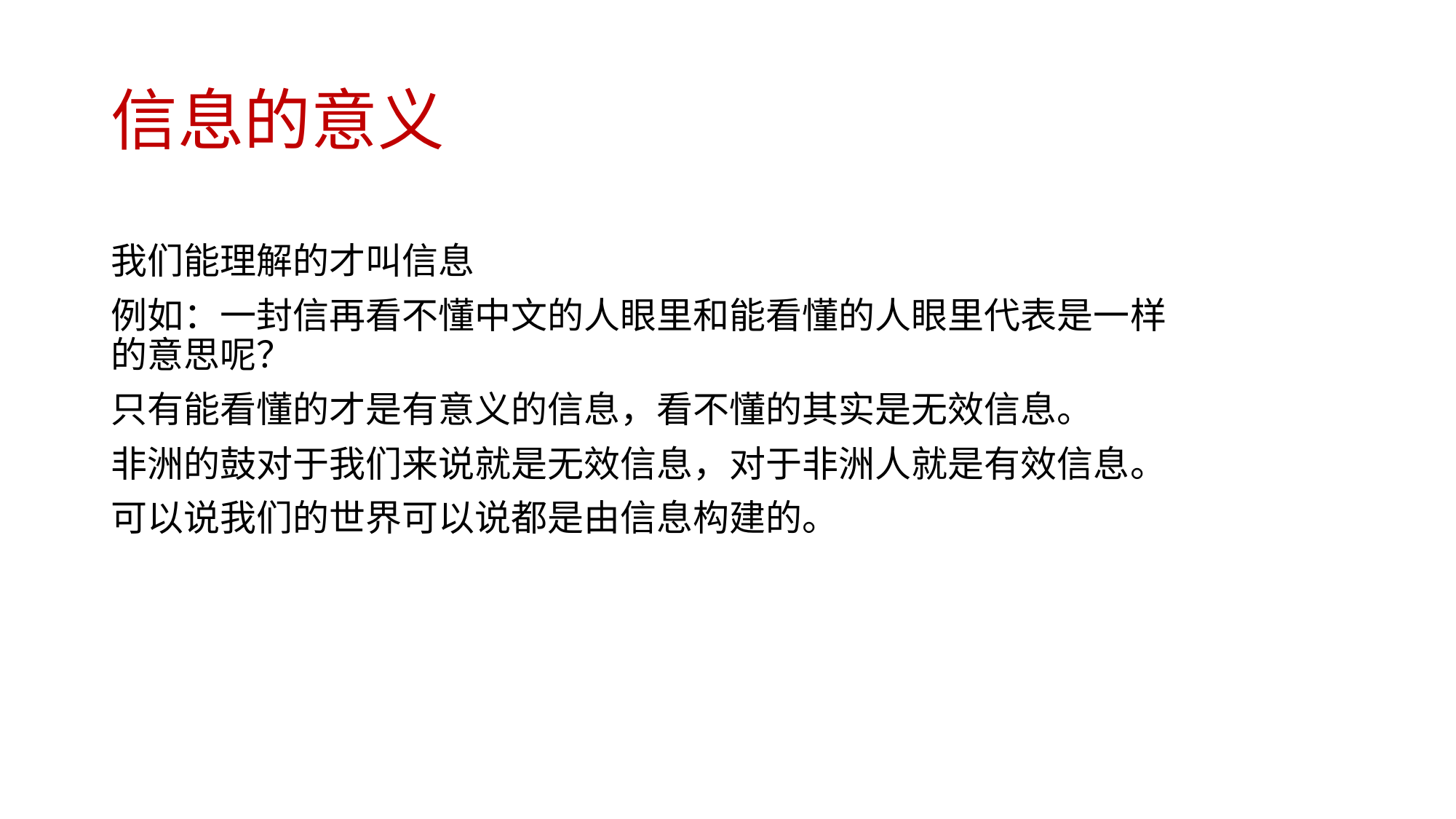

# 信息的意义
我们能理解的才叫信息
例如：一封信再看不懂中文的人眼里和能看懂的人眼里代表是一样的意思呢？
只有能看懂的才是有意义的信息，看不懂的其实是无效信息。
非洲的鼓对于我们来说就是无效信息，对于非洲人就是有效信息。
可以说我们的世界可以说都是由信息构建的。